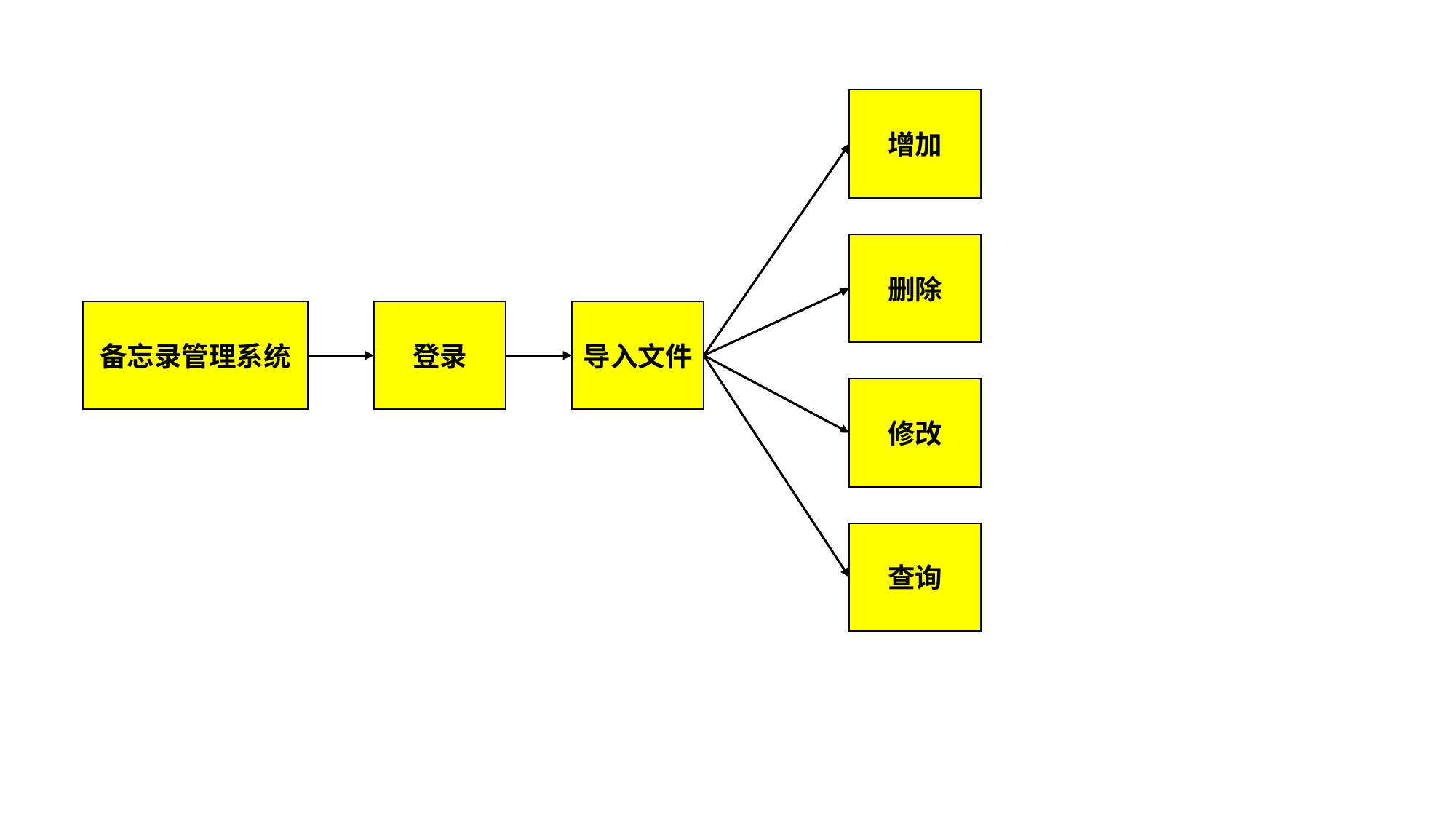

增加
删除
导入文件
登录
备忘录管理系统
修改
查询